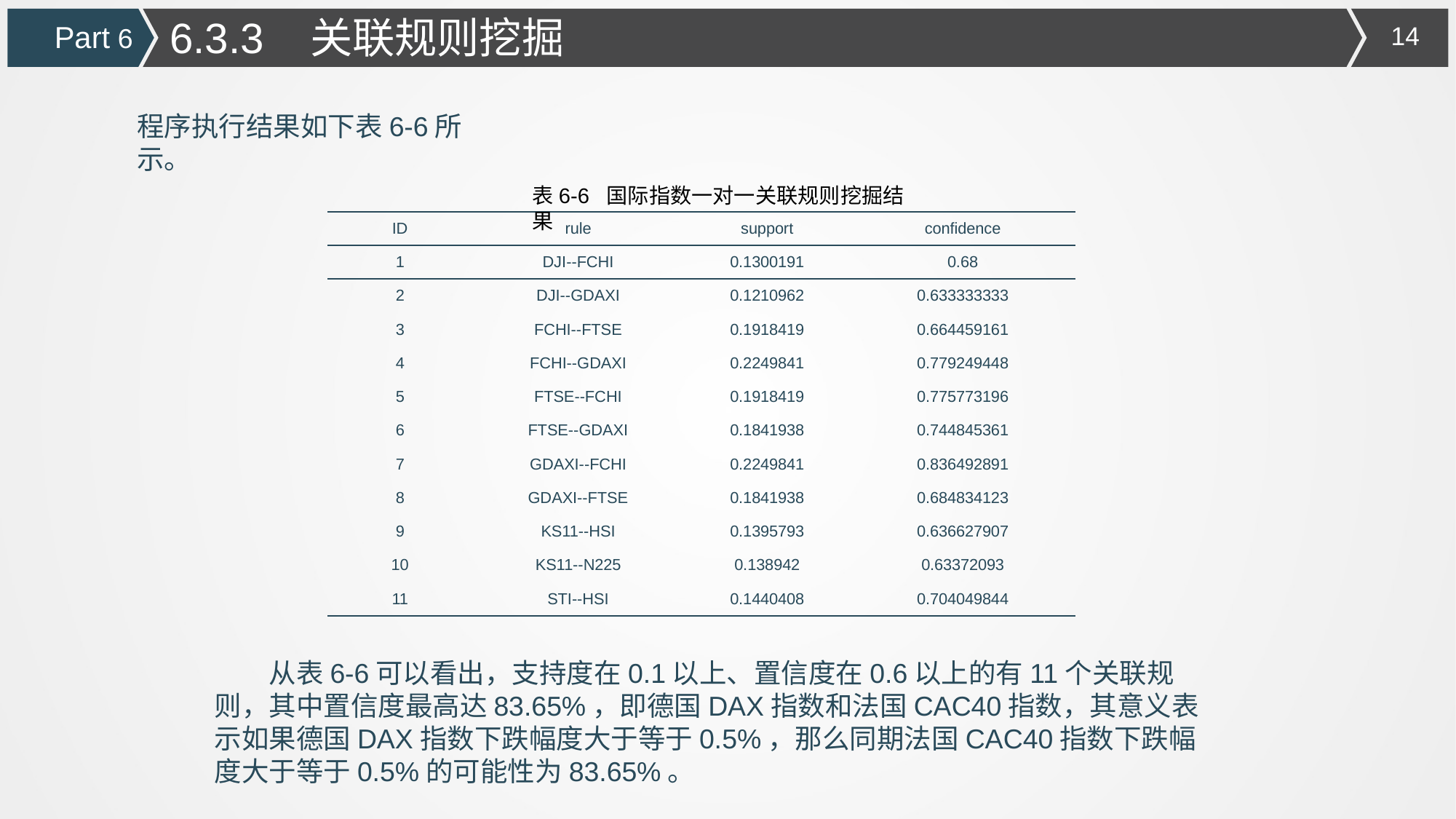

6.3.3   关联规则挖掘
Part 6
程序执行结果如下表6-6所示。
表6-6  国际指数一对一关联规则挖掘结果
| ID | rule | support | confidence |
| --- | --- | --- | --- |
| 1 | DJI--FCHI | 0.1300191 | 0.68 |
| 2 | DJI--GDAXI | 0.1210962 | 0.633333333 |
| 3 | FCHI--FTSE | 0.1918419 | 0.664459161 |
| 4 | FCHI--GDAXI | 0.2249841 | 0.779249448 |
| 5 | FTSE--FCHI | 0.1918419 | 0.775773196 |
| 6 | FTSE--GDAXI | 0.1841938 | 0.744845361 |
| 7 | GDAXI--FCHI | 0.2249841 | 0.836492891 |
| 8 | GDAXI--FTSE | 0.1841938 | 0.684834123 |
| 9 | KS11--HSI | 0.1395793 | 0.636627907 |
| 10 | KS11--N225 | 0.138942 | 0.63372093 |
| 11 | STI--HSI | 0.1440408 | 0.704049844 |
从表6-6可以看出，支持度在0.1以上、置信度在0.6以上的有11个关联规则，其中置信度最高达83.65%，即德国DAX指数和法国CAC40指数，其意义表示如果德国DAX指数下跌幅度大于等于0.5%，那么同期法国CAC40指数下跌幅度大于等于0.5%的可能性为83.65%。